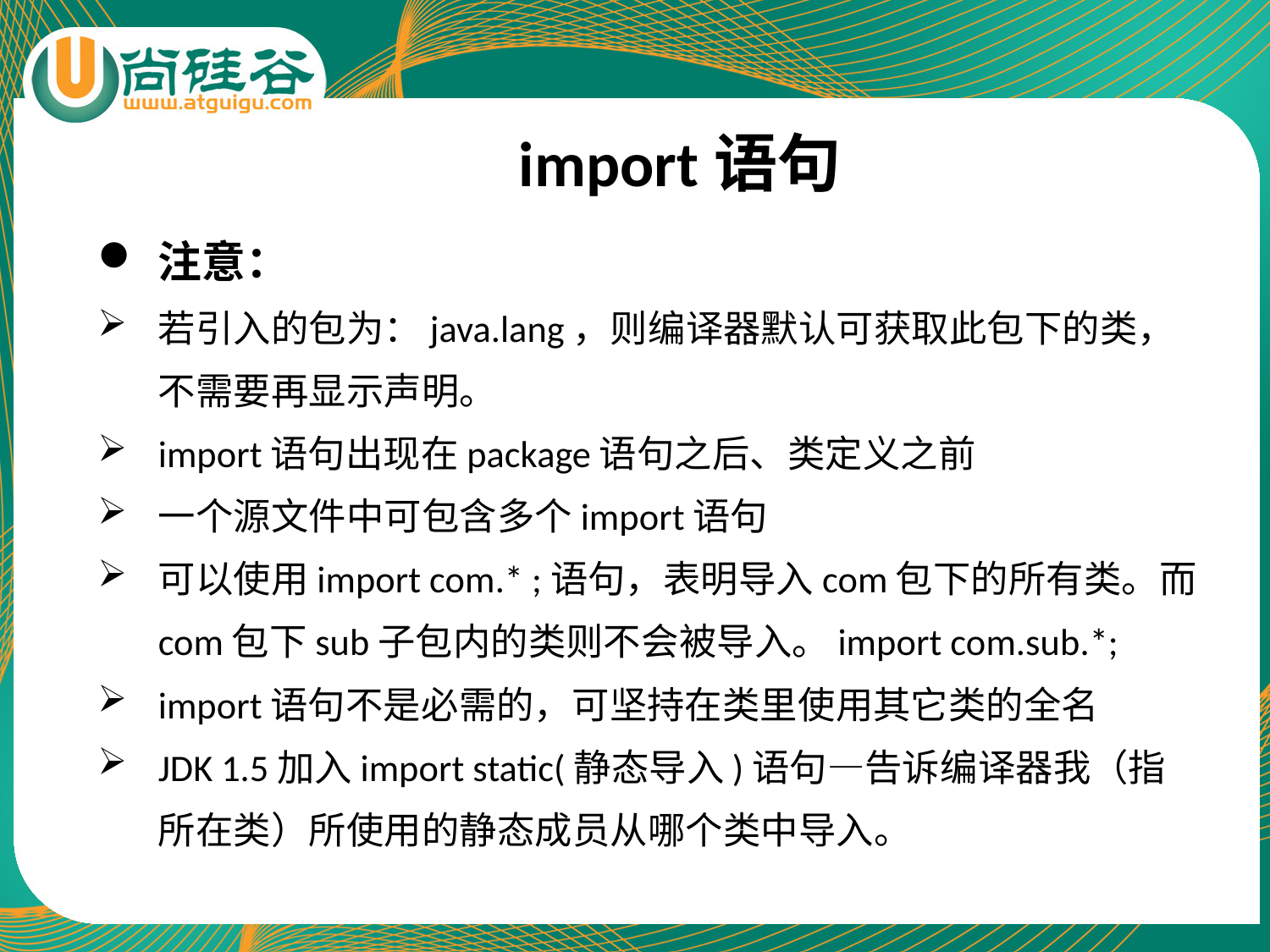

# import语句
注意：
若引入的包为：java.lang，则编译器默认可获取此包下的类，不需要再显示声明。
import语句出现在package语句之后、类定义之前
一个源文件中可包含多个import语句
可以使用import com.* ;语句，表明导入com包下的所有类。而com包下sub子包内的类则不会被导入。import com.sub.*;
import语句不是必需的，可坚持在类里使用其它类的全名
JDK 1.5加入import static(静态导入)语句—告诉编译器我（指所在类）所使用的静态成员从哪个类中导入。